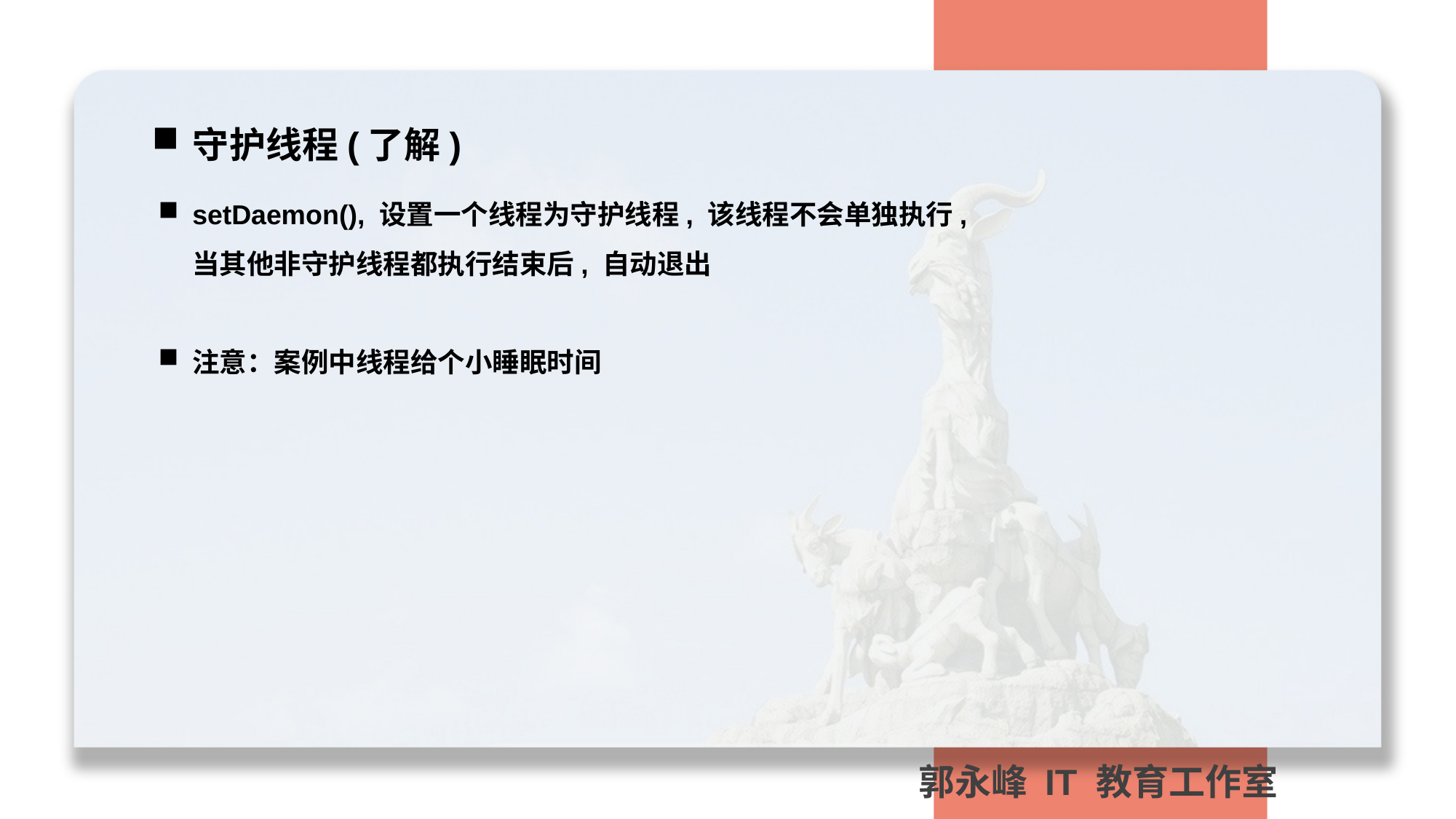

守护线程(了解)
setDaemon(), 设置一个线程为守护线程, 该线程不会单独执行, 当其他非守护线程都执行结束后, 自动退出

注意：案例中线程给个小睡眠时间